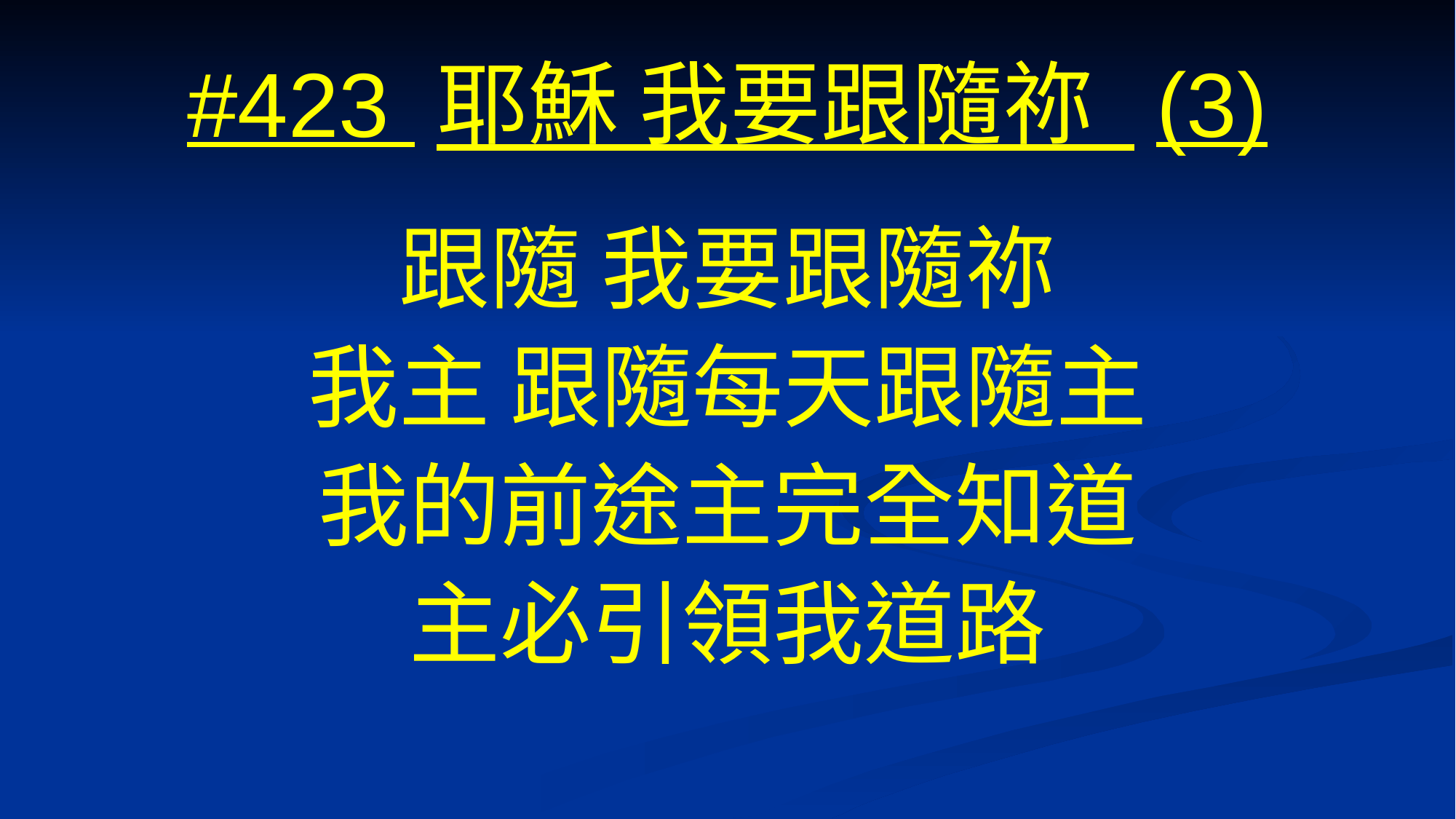

# #423 耶穌 我要跟隨祢  (3)
跟隨 我要跟隨祢
我主 跟隨每天跟隨主
我的前途主完全知道
主必引領我道路